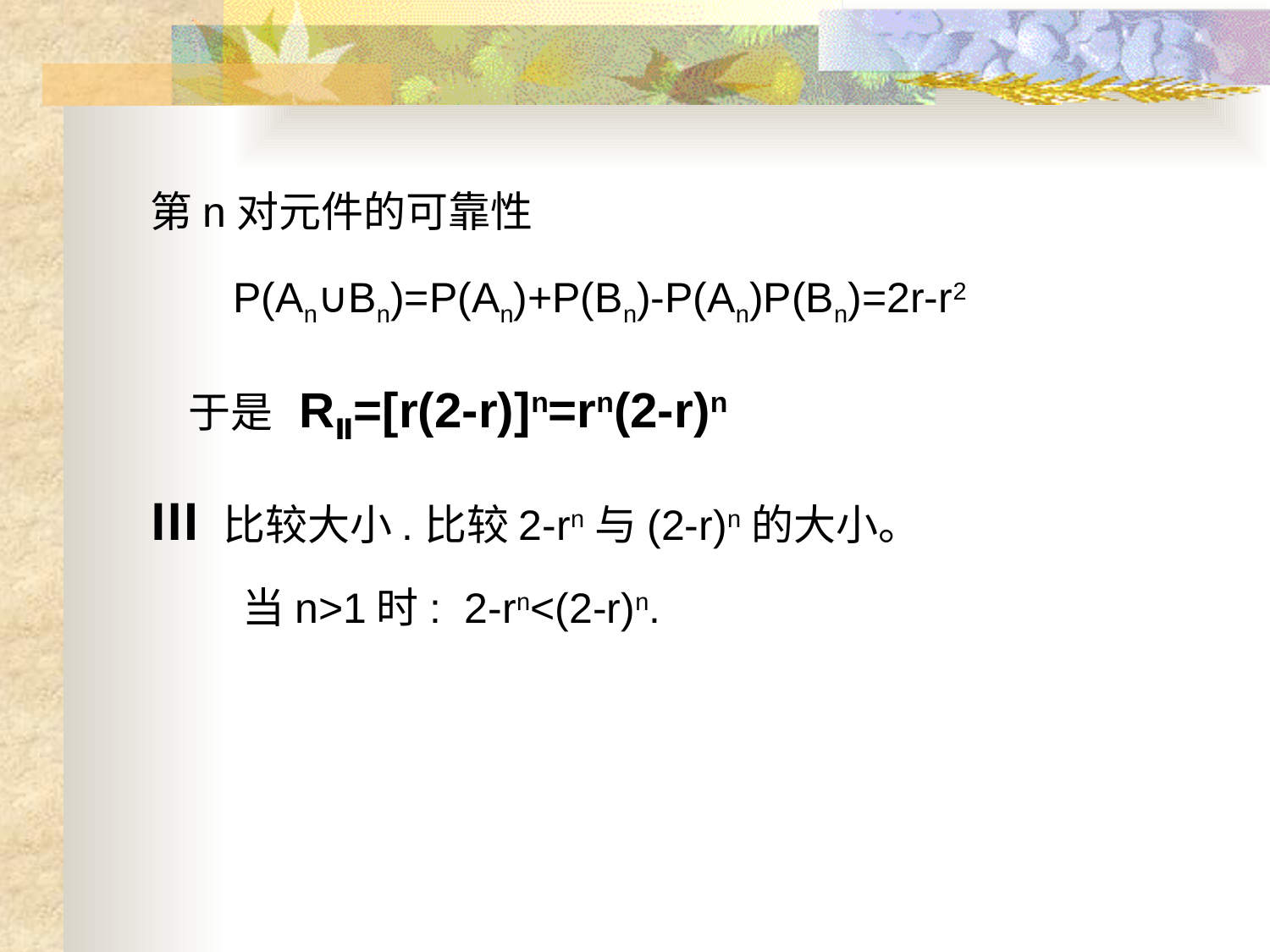

第n对元件的可靠性
 P(An∪Bn)=P(An)+P(Bn)-P(An)P(Bn)=2r-r2
     于是   RⅡ=[r(2-r)]n=rn(2-r)n
Ⅲ 比较大小.比较2-rn与(2-r)n的大小。
   当n>1时:  2-rn<(2-r)n.